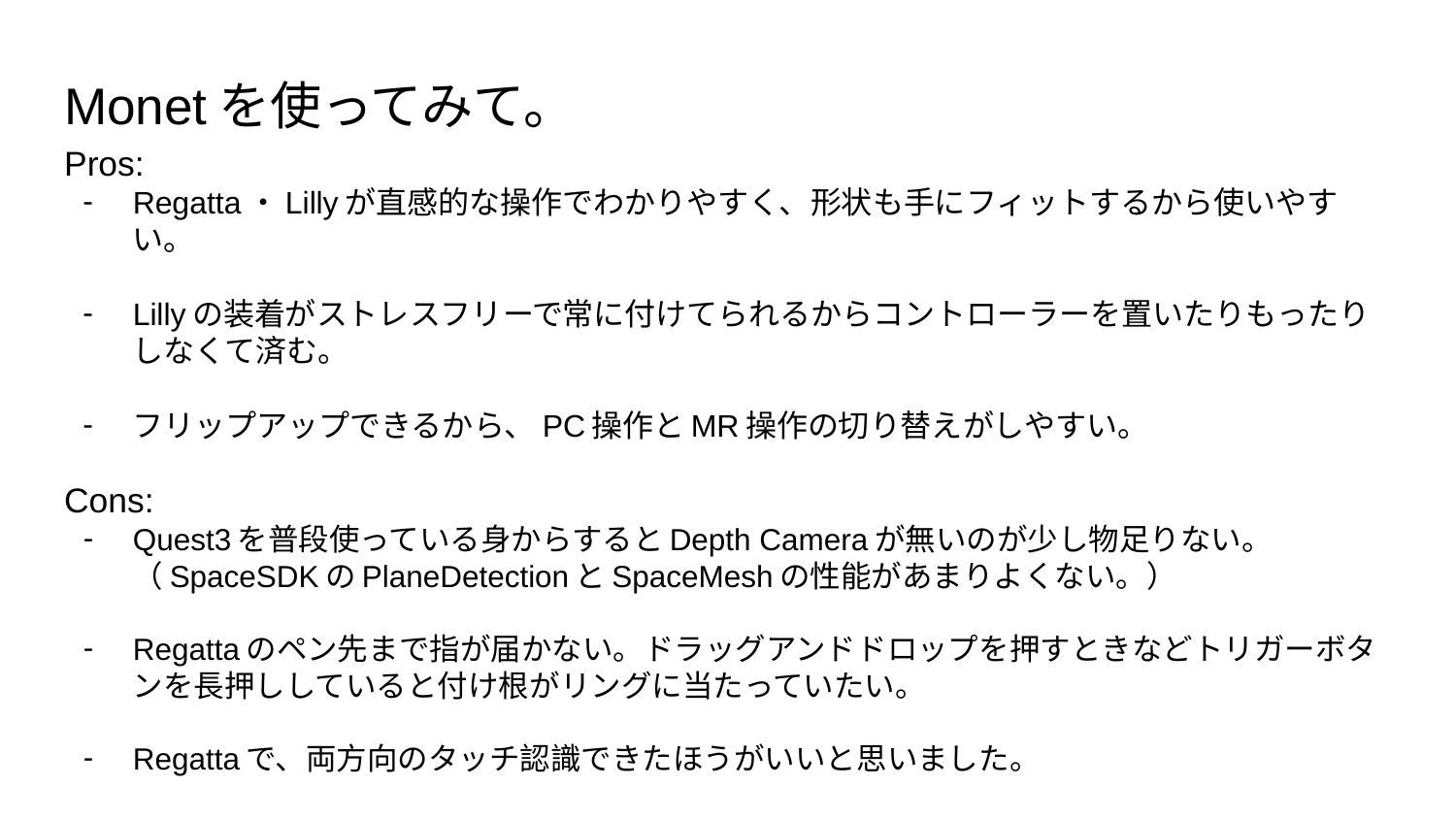

# Monetを使ってみて。
Pros:
Regatta・Lillyが直感的な操作でわかりやすく、形状も手にフィットするから使いやすい。

Lillyの装着がストレスフリーで常に付けてられるからコントローラーを置いたりもったりしなくて済む。

フリップアップできるから、PC操作とMR操作の切り替えがしやすい。

Cons:
Quest3を普段使っている身からするとDepth Cameraが無いのが少し物足りない。（SpaceSDKのPlaneDetectionとSpaceMeshの性能があまりよくない。）

Regattaのペン先まで指が届かない。ドラッグアンドドロップを押すときなどトリガーボタンを長押ししていると付け根がリングに当たっていたい。

Regattaで、両方向のタッチ認識できたほうがいいと思いました。